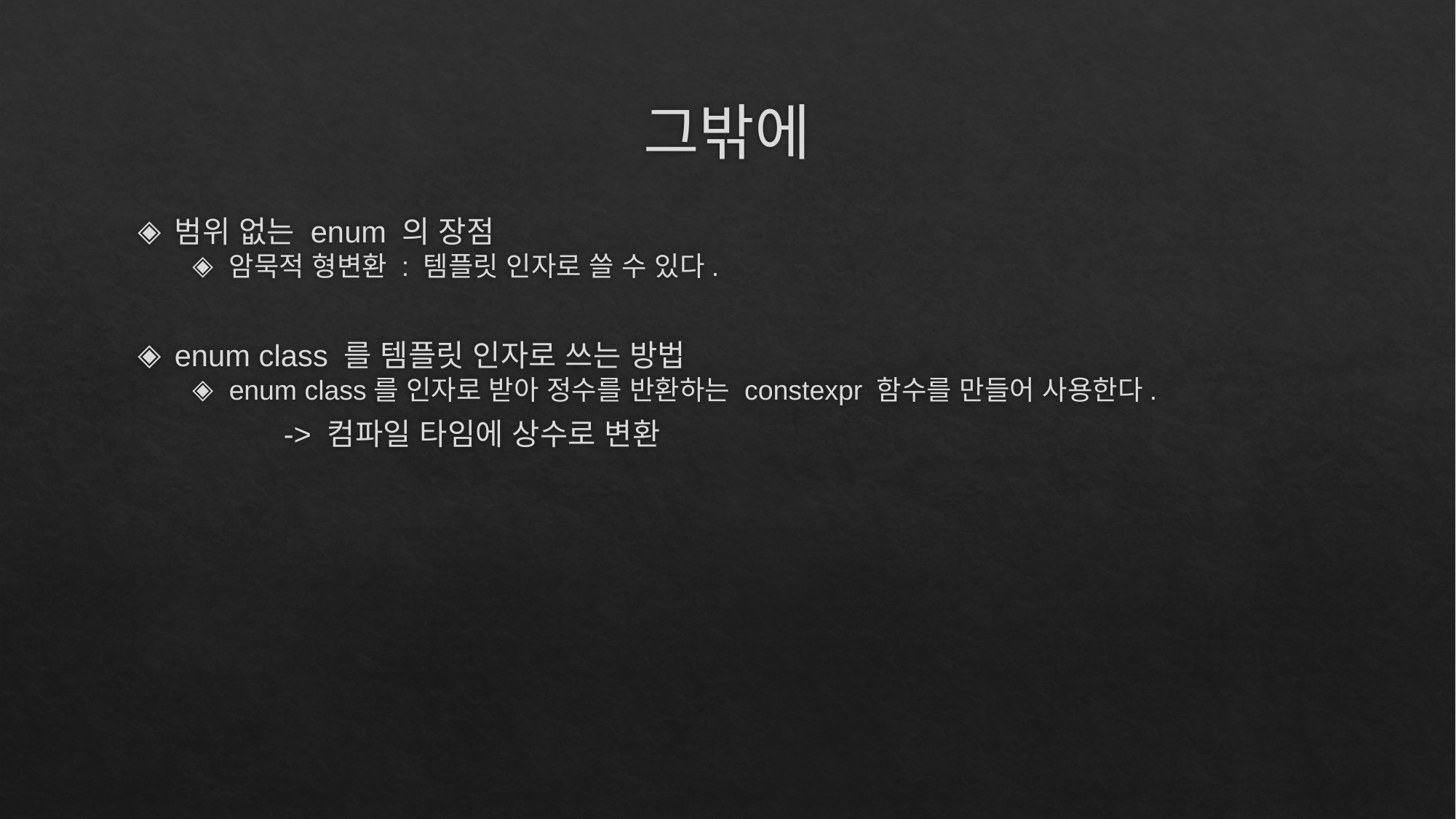

# 그밖에
범위 없는 enum 의 장점
암묵적 형변환 : 템플릿 인자로 쓸 수 있다.

enum class 를 템플릿 인자로 쓰는 방법
enum class를 인자로 받아 정수를 반환하는 constexpr 함수를 만들어 사용한다.
-> 컴파일 타임에 상수로 변환